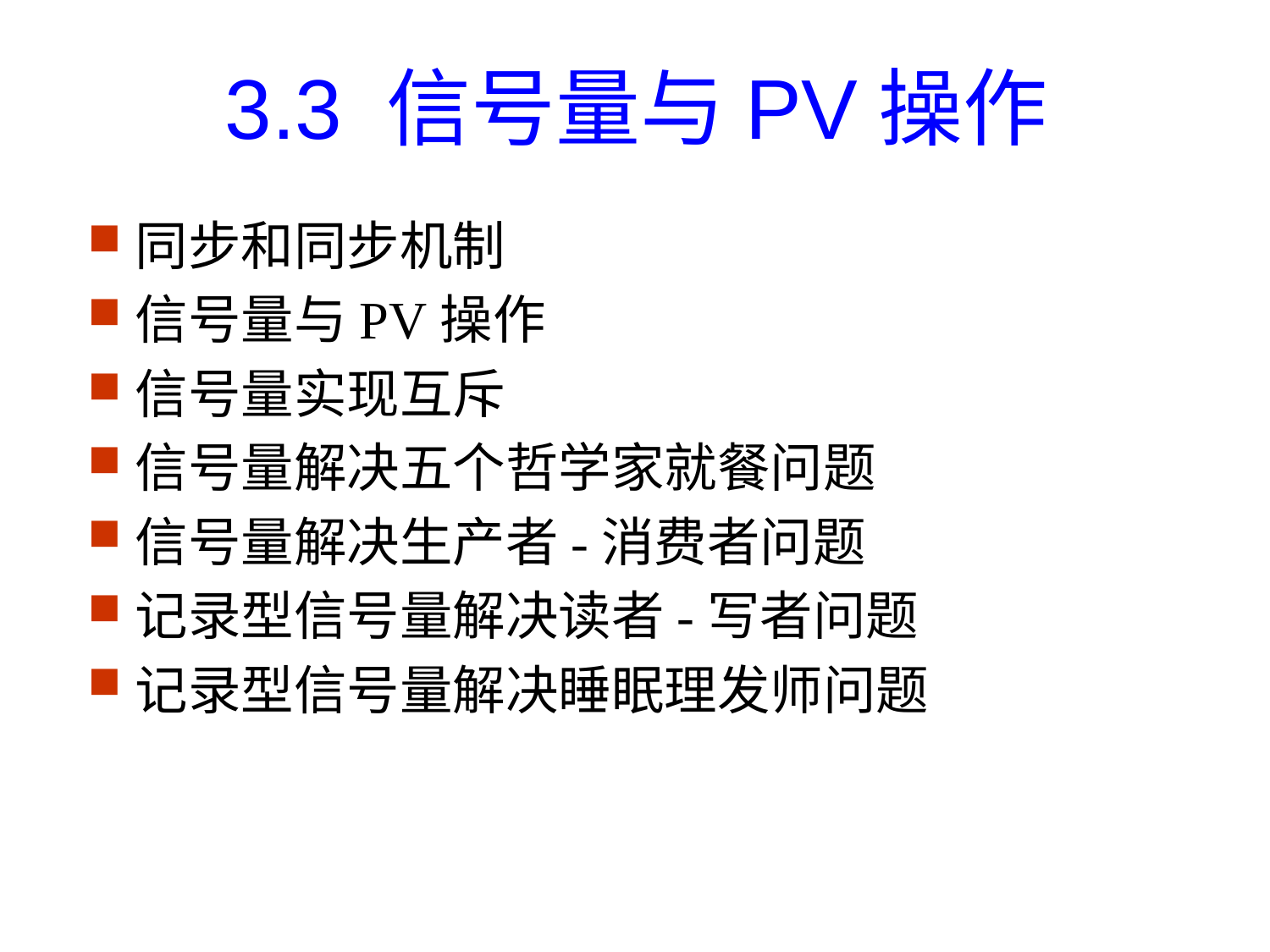

3.3 信号量与PV操作
同步和同步机制
信号量与PV操作
信号量实现互斥
信号量解决五个哲学家就餐问题
信号量解决生产者-消费者问题
记录型信号量解决读者-写者问题
记录型信号量解决睡眠理发师问题